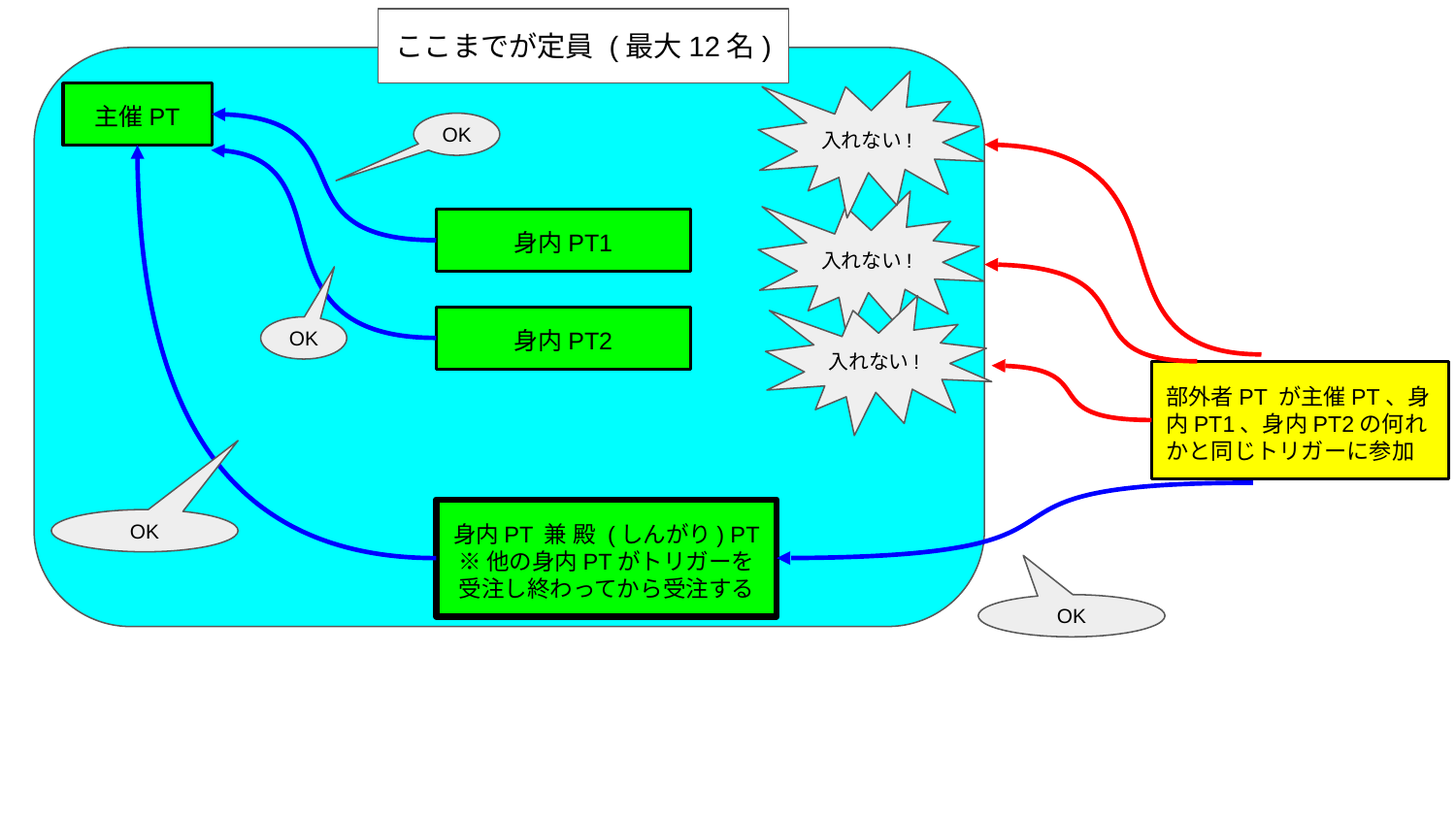

ここまでが定員 (最大12名)

入れない!
# 主催PT
OK
入れない!
身内PT1
入れない!
身内PT2
OK
部外者PT が主催PT、身内PT1、身内PT2の何れかと同じトリガーに参加
身内PT 兼 殿 (しんがり) PT
※他の身内PTがトリガーを受注し終わってから受注する
OK
OK